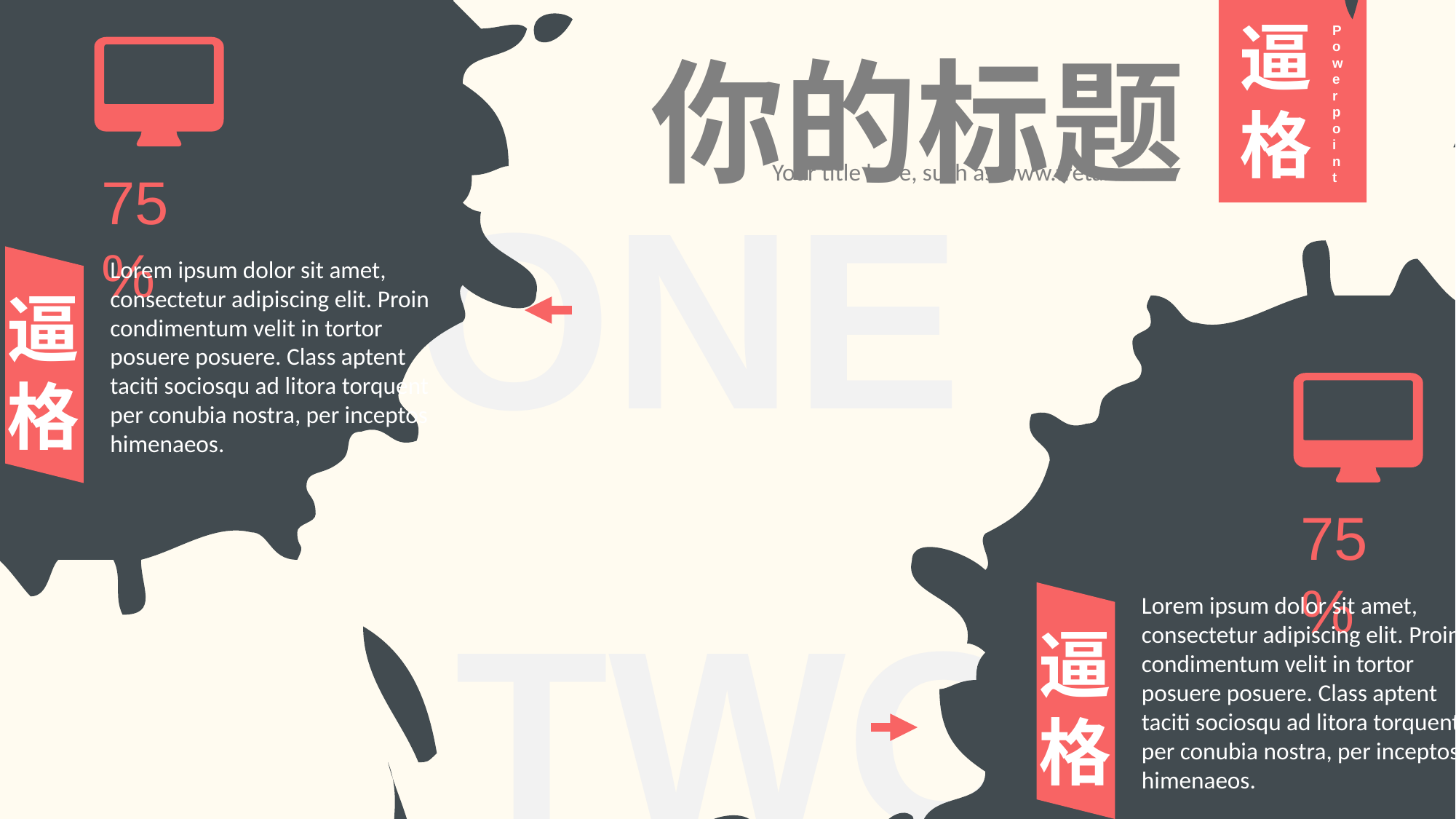

你的标题

逼格
Powerpoint

Your title here, such as www.tretars.com
ONE
75%
Lorem ipsum dolor sit amet, consectetur adipiscing elit. Proin condimentum velit in tortor posuere posuere. Class aptent taciti sociosqu ad litora torquent per conubia nostra, per inceptos himenaeos.
逼格

75%
TWO
Lorem ipsum dolor sit amet, consectetur adipiscing elit. Proin condimentum velit in tortor posuere posuere. Class aptent taciti sociosqu ad litora torquent per conubia nostra, per inceptos himenaeos.
逼格